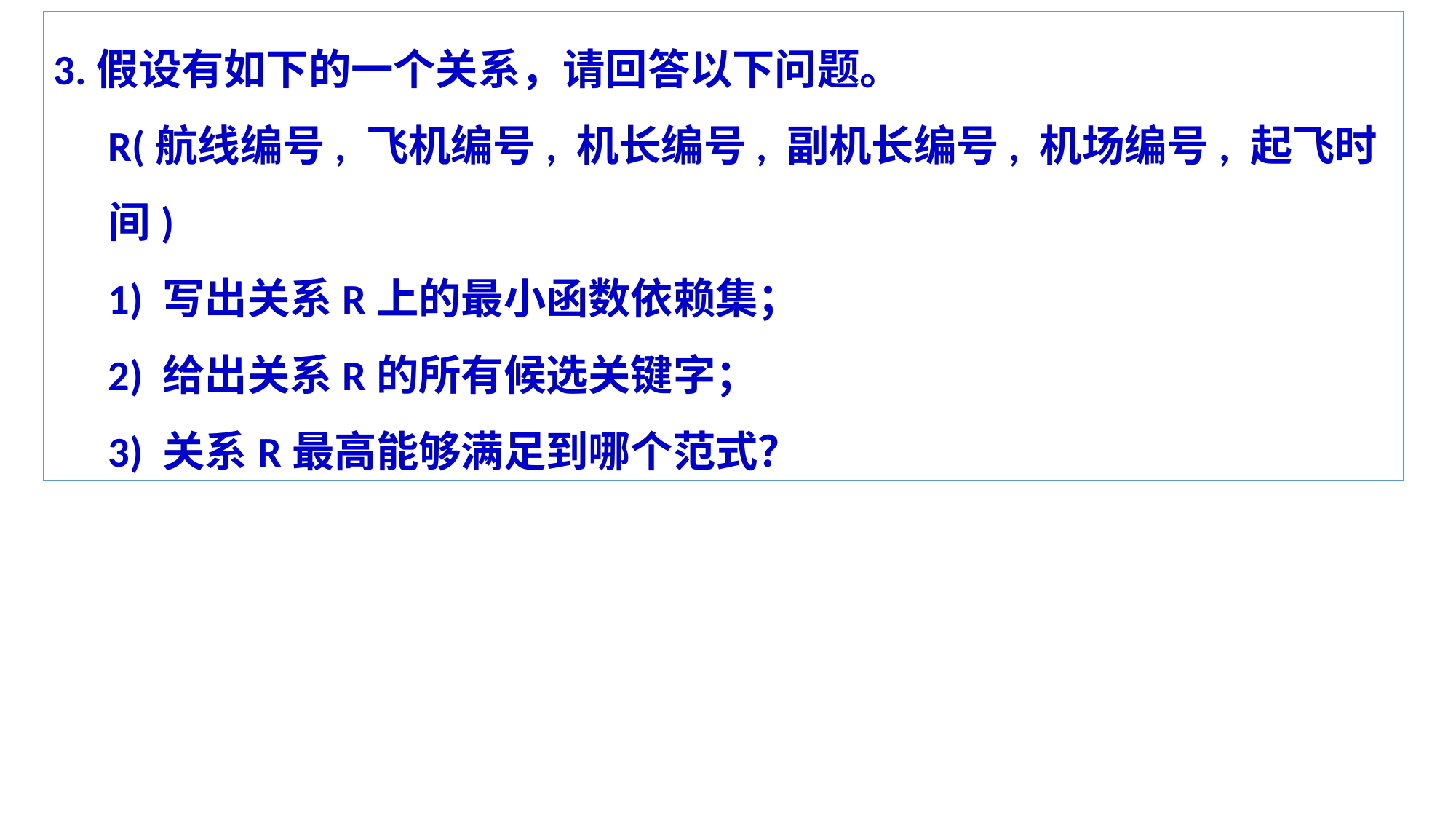

3.假设有如下的一个关系，请回答以下问题。
R(航线编号, 飞机编号, 机长编号, 副机长编号, 机场编号, 起飞时间)
1) 写出关系R上的最小函数依赖集；
2) 给出关系R的所有候选关键字；
3) 关系R最高能够满足到哪个范式？